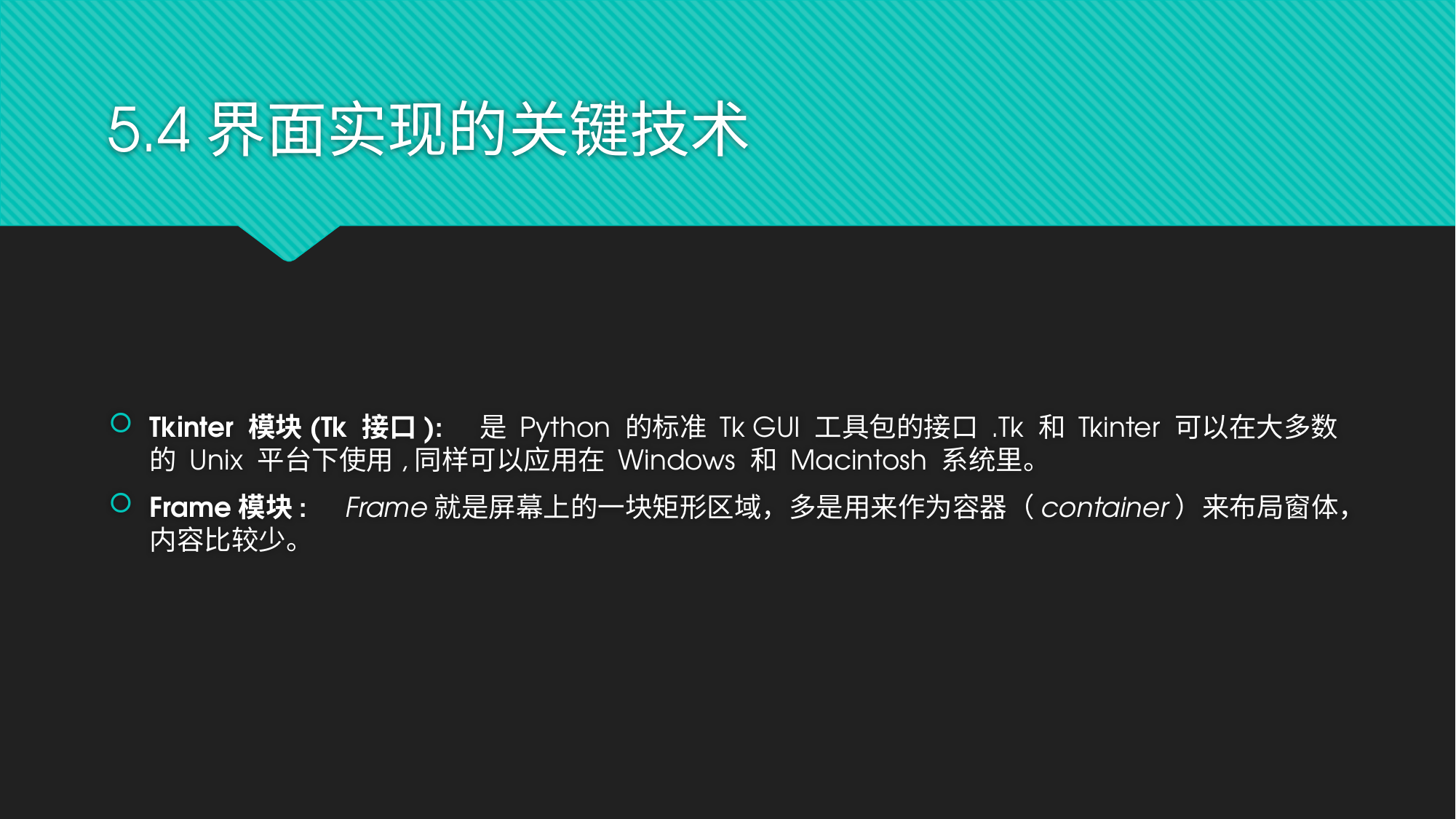

# 5.4界面实现的关键技术
Tkinter 模块(Tk 接口):    是 Python 的标准 Tk GUI 工具包的接口 .Tk 和 Tkinter 可以在大多数的 Unix 平台下使用,同样可以应用在 Windows 和 Macintosh 系统里。
Frame模块:     Frame就是屏幕上的一块矩形区域，多是用来作为容器（container）来布局窗体，内容比较少。